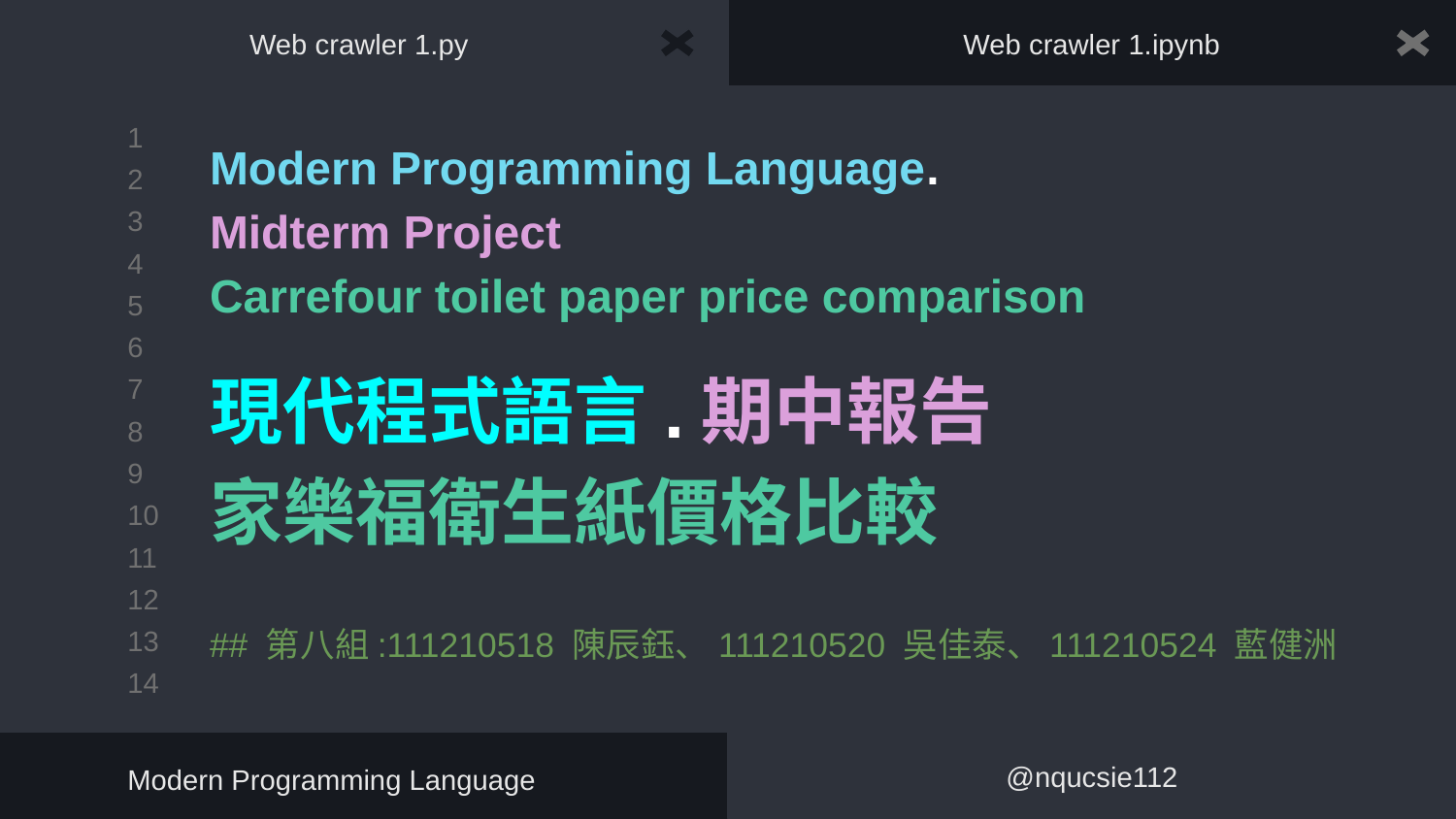

Web crawler 1.py
Web crawler 1.ipynb

Modern Programming Language.
Midterm Project
Carrefour toilet paper price comparison
# 現代程式語言.期中報告
家樂福衛生紙價格比較
## 第八組:111210518 陳辰鈺、111210520 吳佳泰、111210524 藍健洲
Modern Programming Language
@nqucsie112